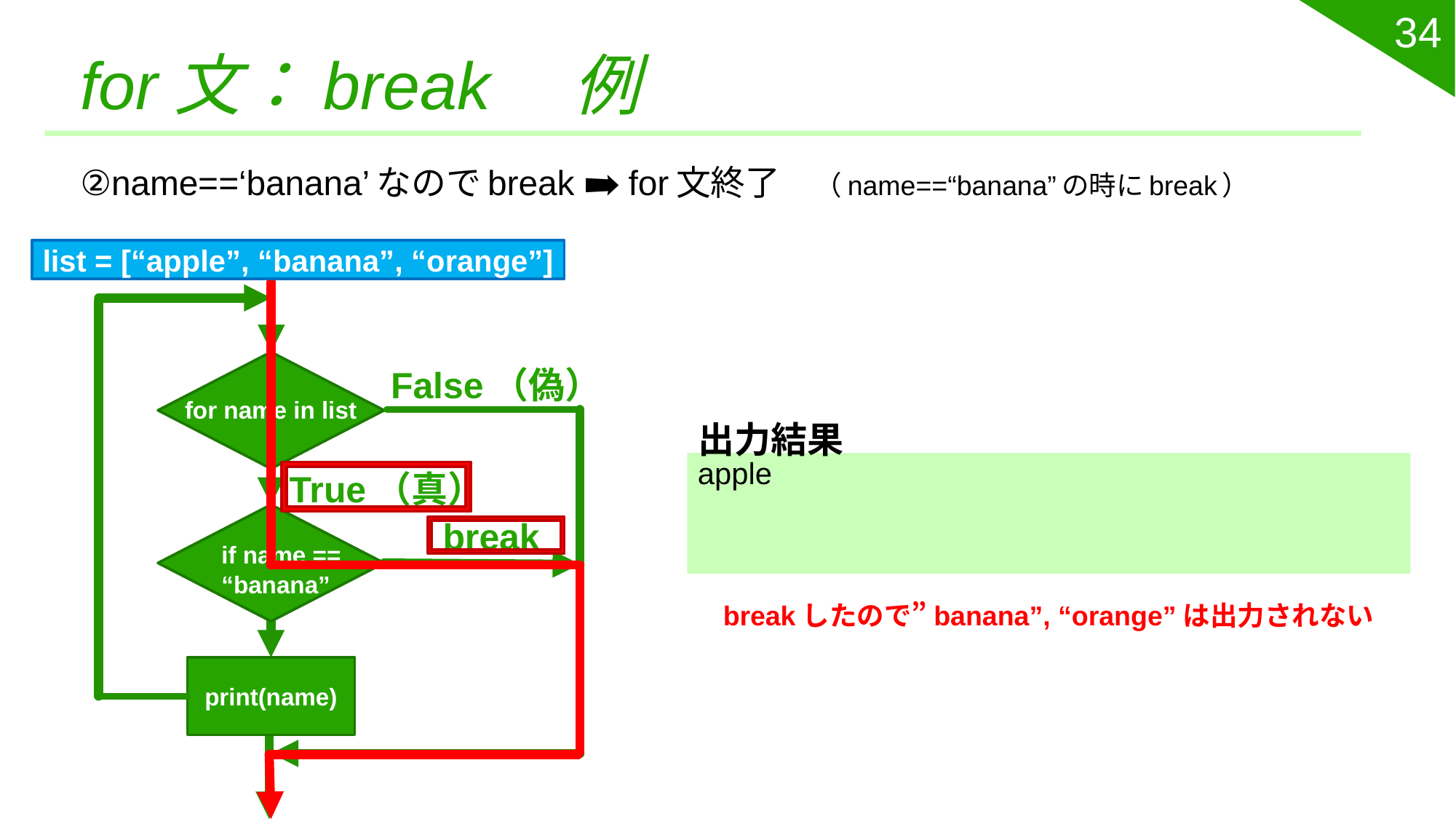

34
# for文：break　例
②name==‘banana’なのでbreak ➡ for文終了　（name==“banana”の時にbreak）
list = [“apple”, “banana”, “orange”]

False（偽）
for name in list
出力結果
apple

True（真）

break

if name == “banana”
breakしたので”banana”, “orange”は出力されない
print(name)